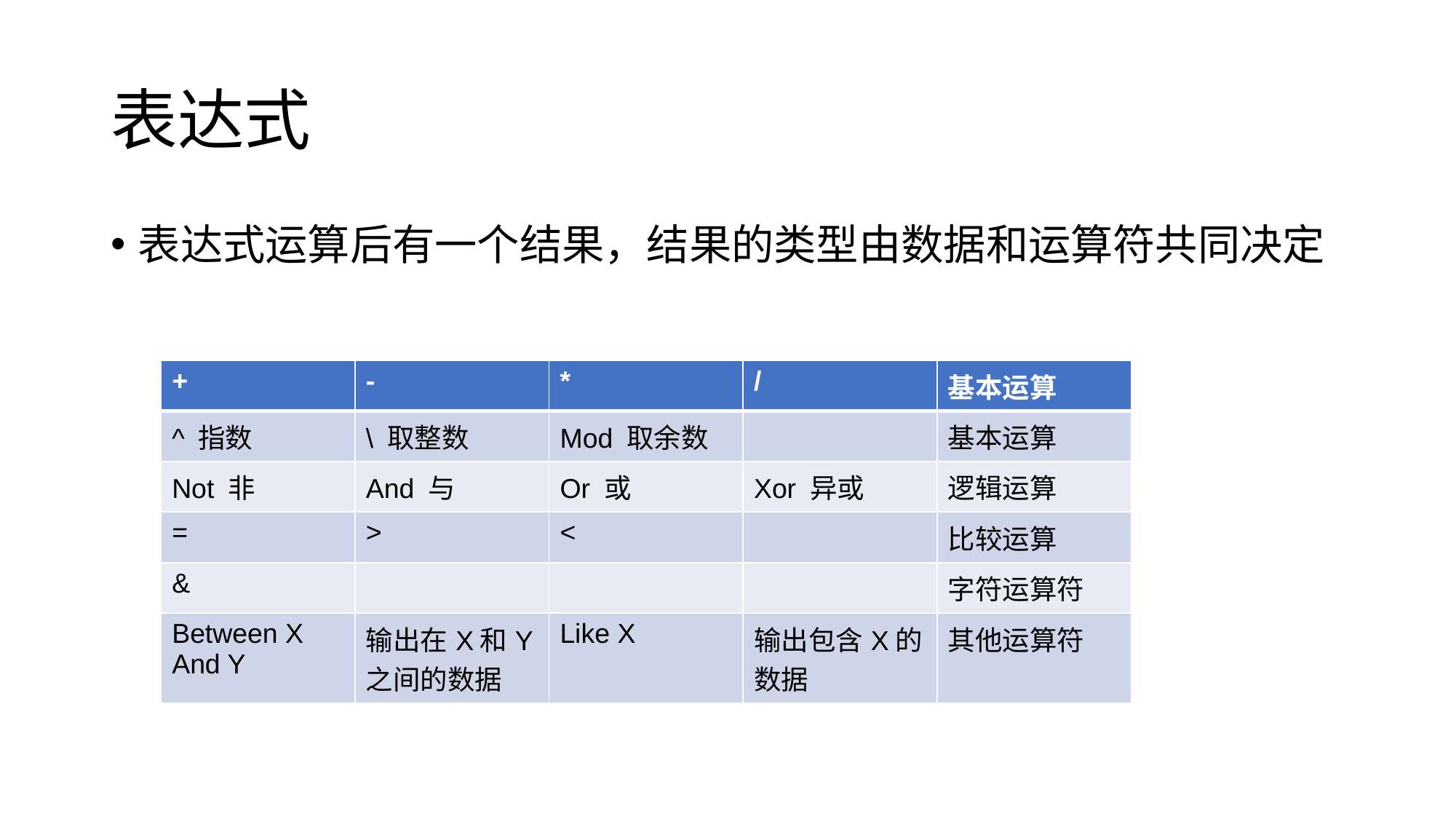

# 表达式
表达式运算后有一个结果，结果的类型由数据和运算符共同决定

| + | - | \* | / | 基本运算 |
| --- | --- | --- | --- | --- |
| ^ 指数 | \ 取整数 | Mod 取余数 |  | 基本运算 |
| Not 非 | And 与 | Or 或 | Xor 异或 | 逻辑运算 |
| = | > | < |  | 比较运算 |
| & |  |  |  | 字符运算符 |
| Between X And Y | 输出在X和Y之间的数据 | Like X | 输出包含X的数据 | 其他运算符 |